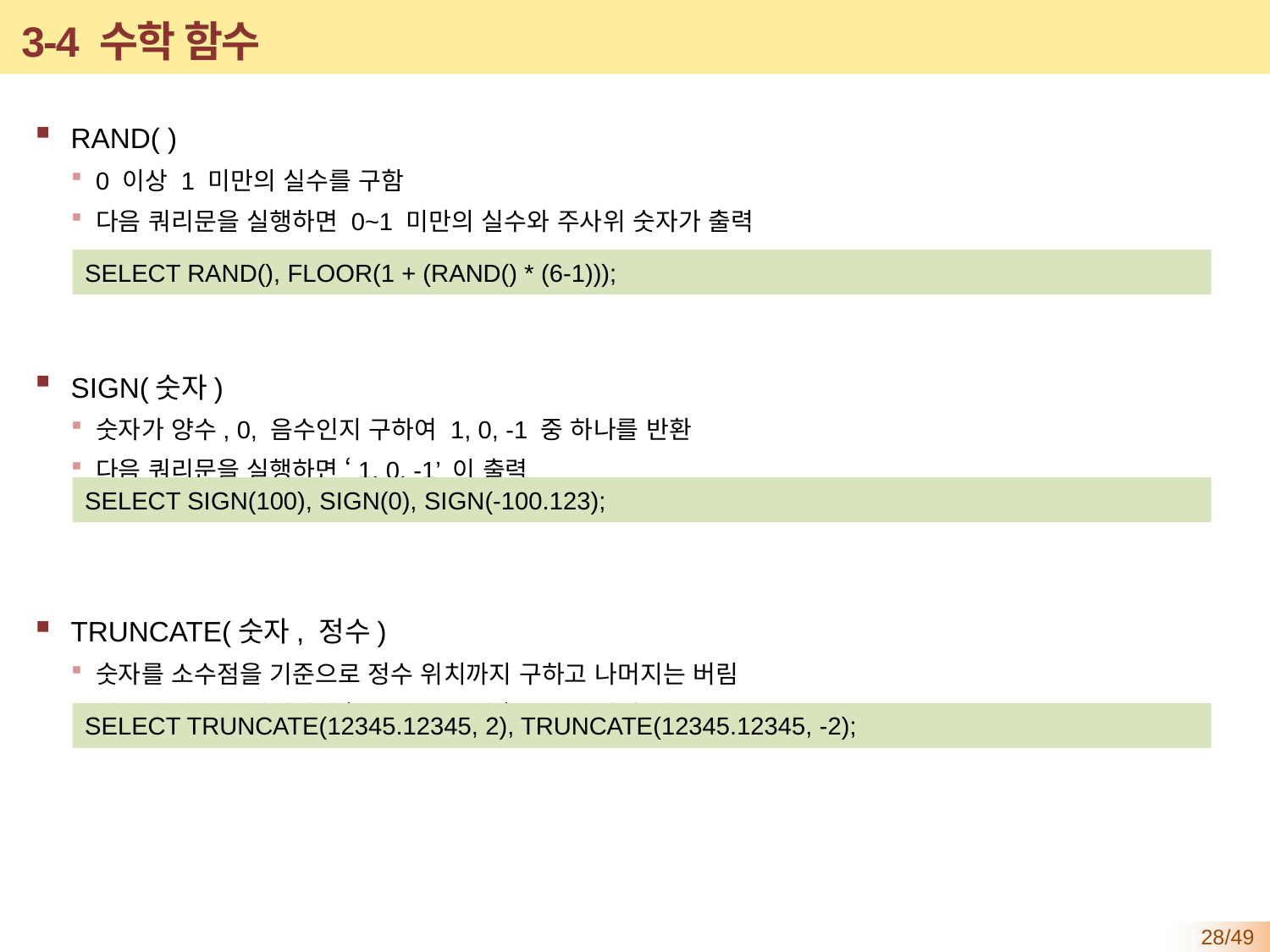

# 3-4 수학 함수
RAND( )
0 이상 1 미만의 실수를 구함
다음 쿼리문을 실행하면 0~1 미만의 실수와 주사위 숫자가 출력

SIGN(숫자)
숫자가 양수, 0, 음수인지 구하여 1, 0, -1 중 하나를 반환
다음 쿼리문을 실행하면 ‘1, 0, -1’ 이 출력

TRUNCATE(숫자, 정수)
숫자를 소수점을 기준으로 정수 위치까지 구하고 나머지는 버림
다음 쿼리문을 실행하면 ‘12345.12’와 ‘12300’이 출력

SELECT RAND(), FLOOR(1 + (RAND() * (6-1)));
SELECT SIGN(100), SIGN(0), SIGN(-100.123);
SELECT TRUNCATE(12345.12345, 2), TRUNCATE(12345.12345, -2);